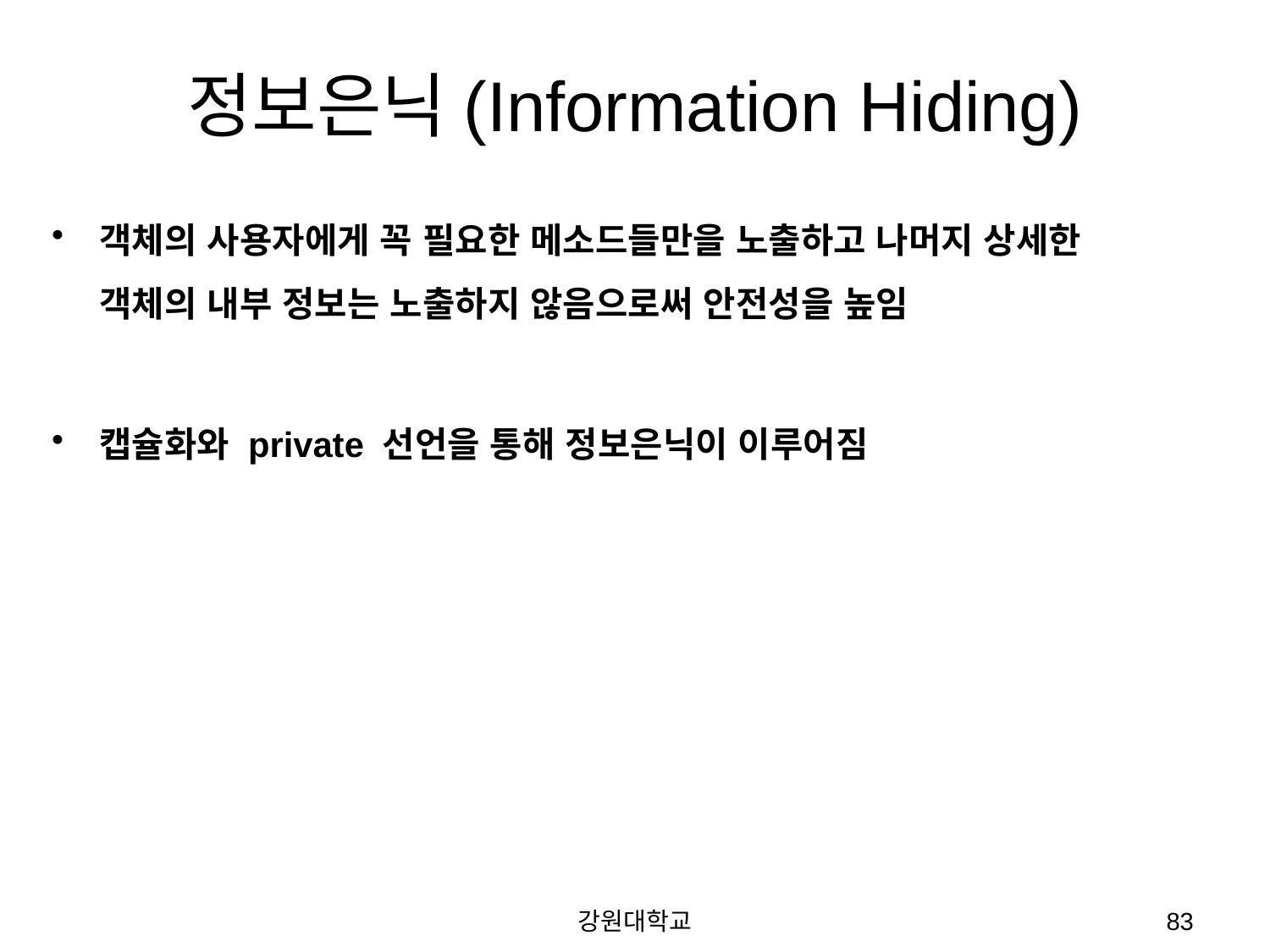

# 정보은닉(Information Hiding)
객체의 사용자에게 꼭 필요한 메소드들만을 노출하고 나머지 상세한 객체의 내부 정보는 노출하지 않음으로써 안전성을 높임

캡슐화와 private 선언을 통해 정보은닉이 이루어짐
강원대학교
83